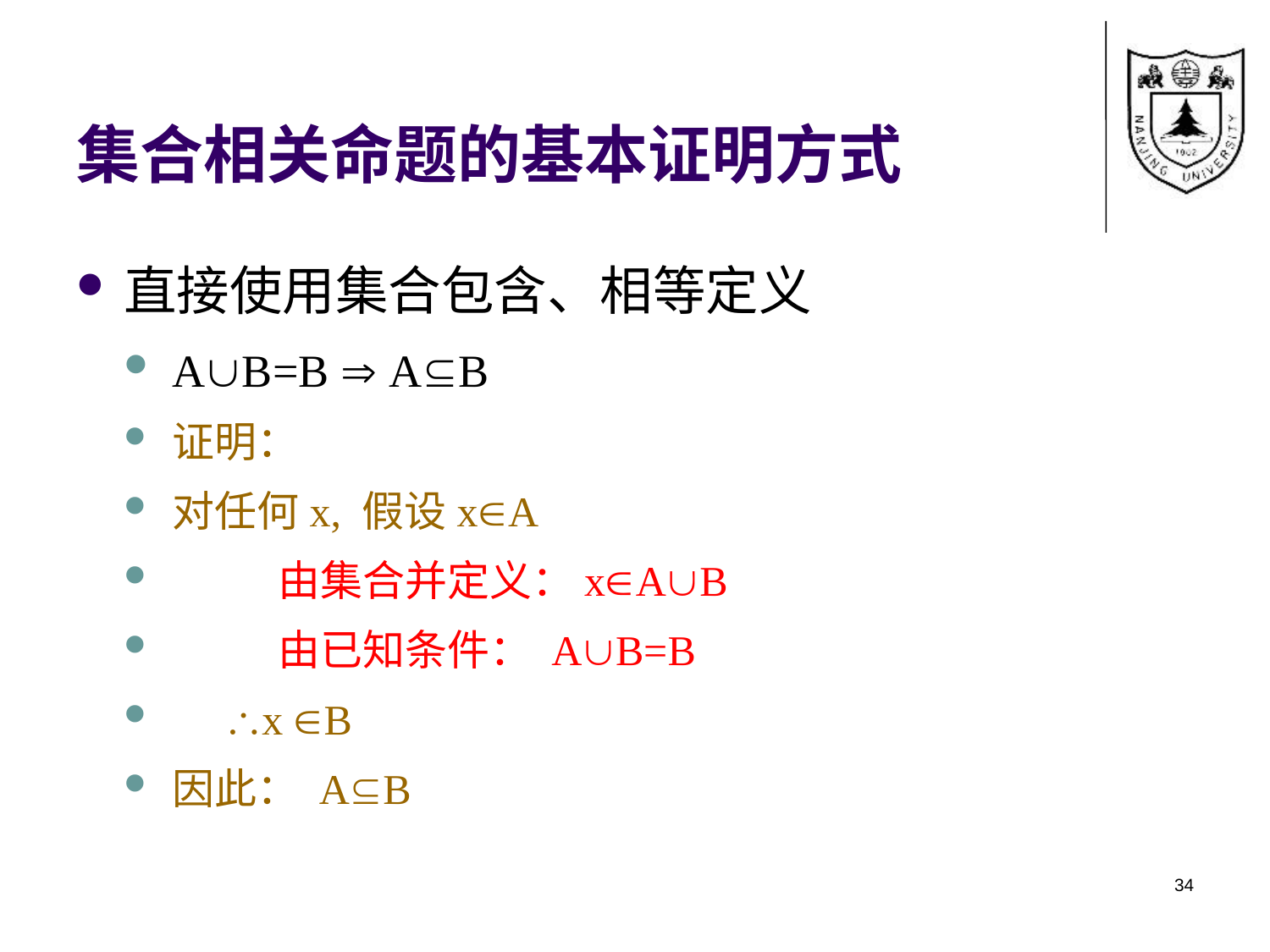

# 集合相关命题的基本证明方式
直接使用集合包含、相等定义
A∪B=B ⇒ A⊆B
证明：
对任何x, 假设x∈A
          由集合并定义：x∈A∪B
          由已知条件： A∪B=B
     ∴x ∈B
因此： A⊆B

34